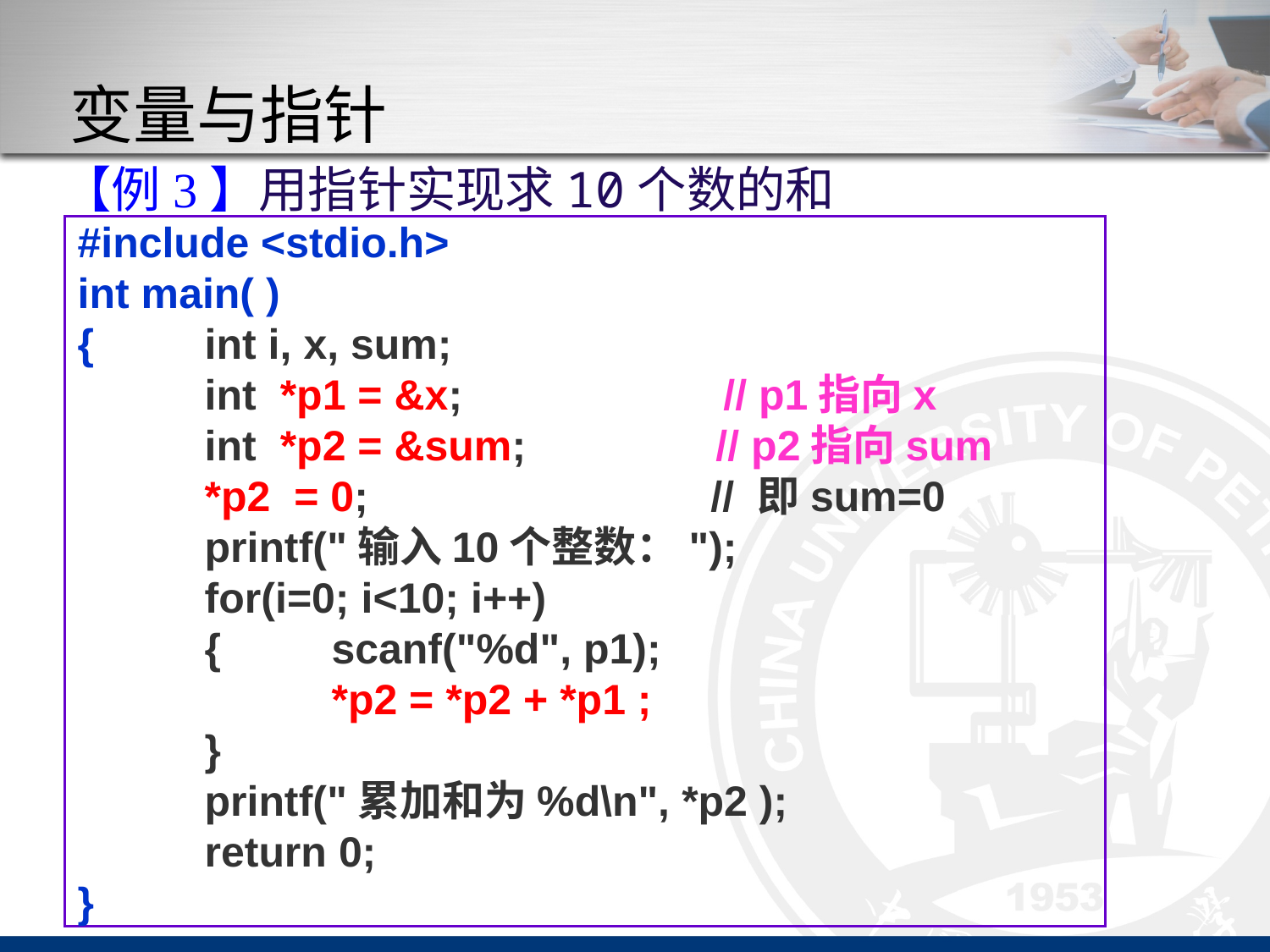

# 变量与指针
【例3】用指针实现求10个数的和
#include <stdio.h>
int main( )
{	int i, x, sum;
	int  *p1 = &x;                      // p1指向x
 	int  *p2 = &sum;                // p2指向sum
	*p2  = 0;                             // 即sum=0
 	printf("输入10个整数：");
	for(i=0; i<10; i++)
	{	scanf("%d", p1);
		*p2 = *p2 + *p1 ;
	}
	printf("累加和为%d\n", *p2 );
	return 0;
}